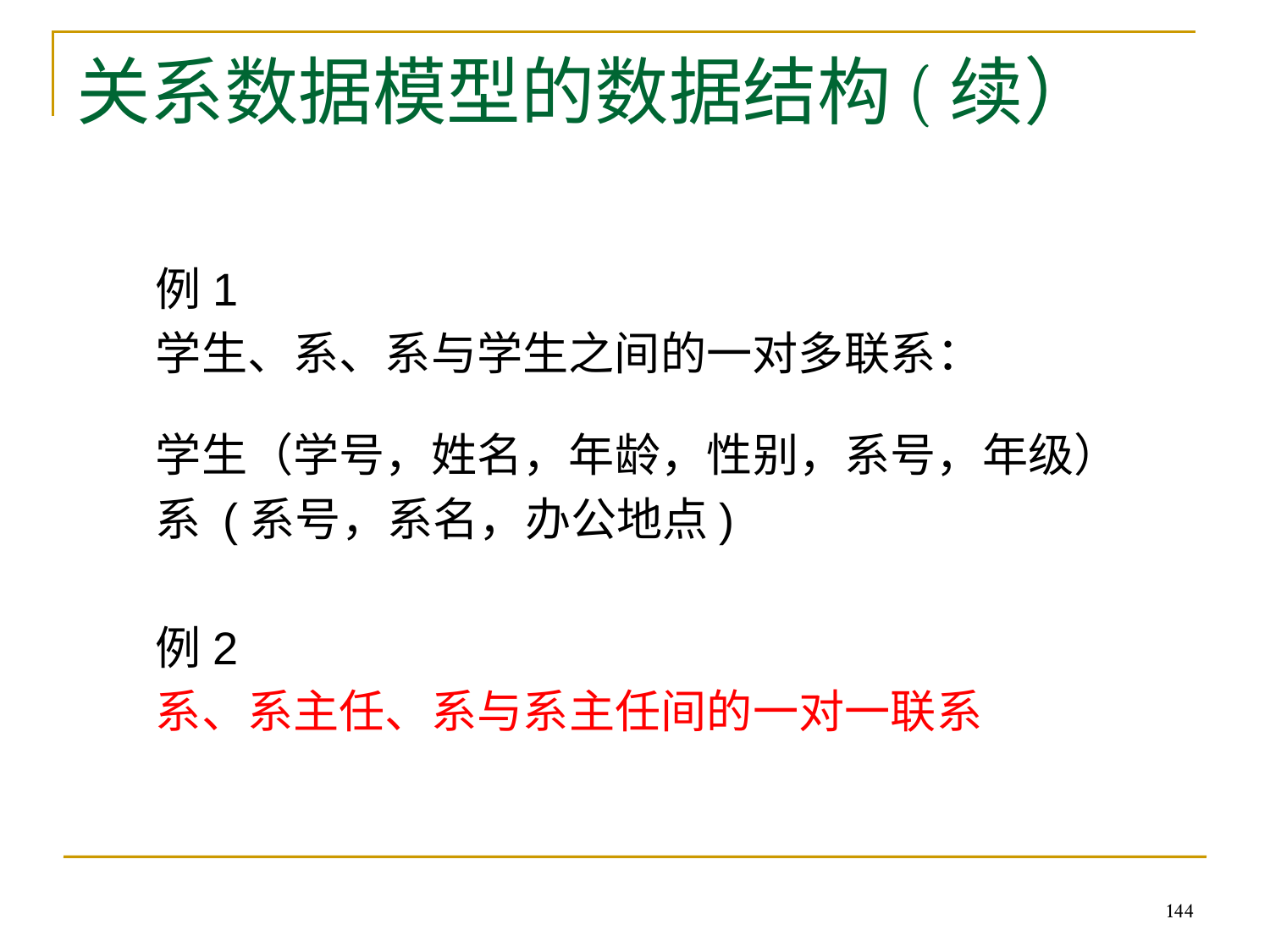

# 关系数据模型的数据结构(续）
例1
学生、系、系与学生之间的一对多联系：

学生（学号，姓名，年龄，性别，系号，年级）
系 (系号，系名，办公地点)

例2
系、系主任、系与系主任间的一对一联系

144